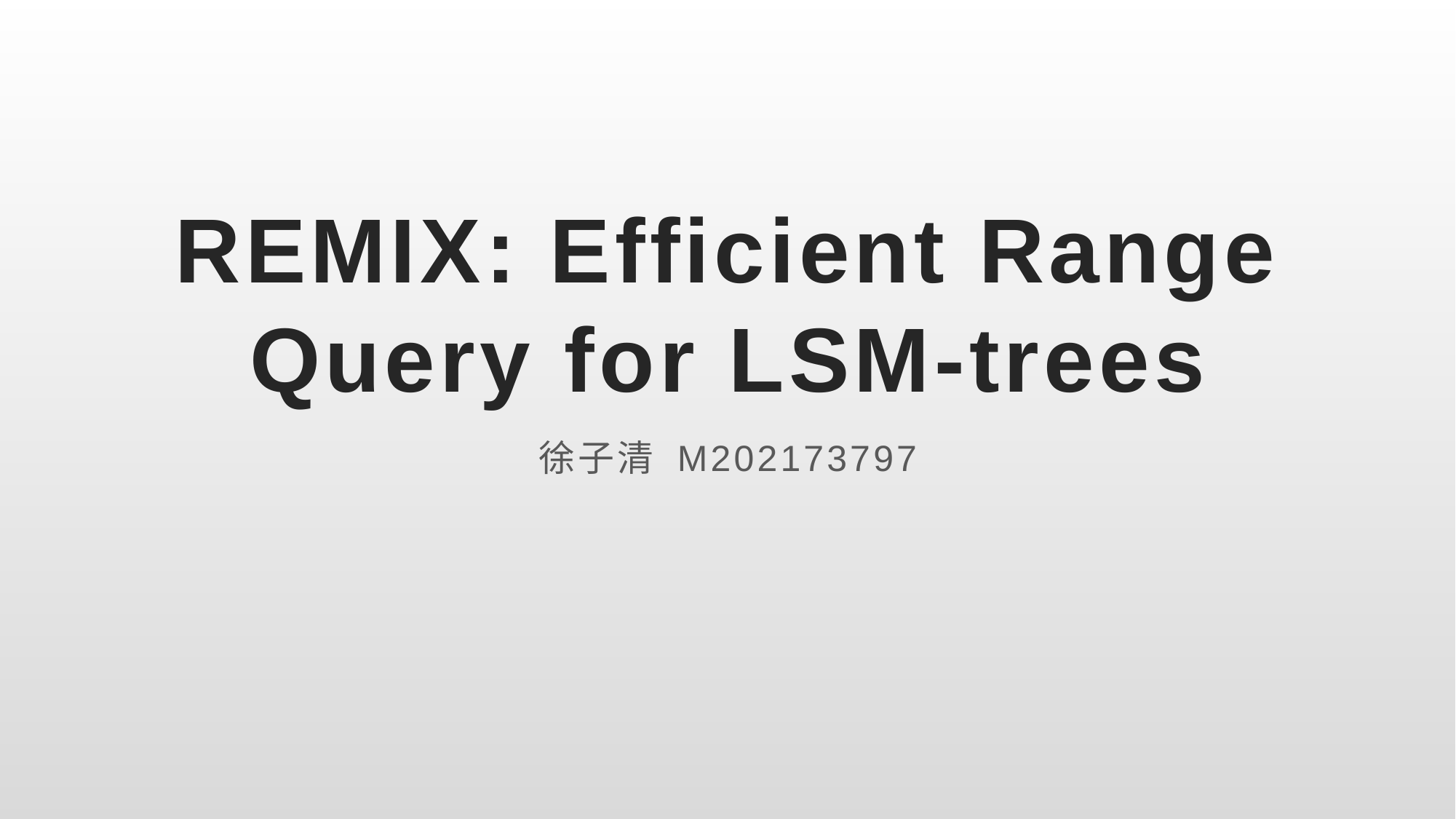

# REMIX: Efficient Range Query for LSM-trees
徐子清 M202173797